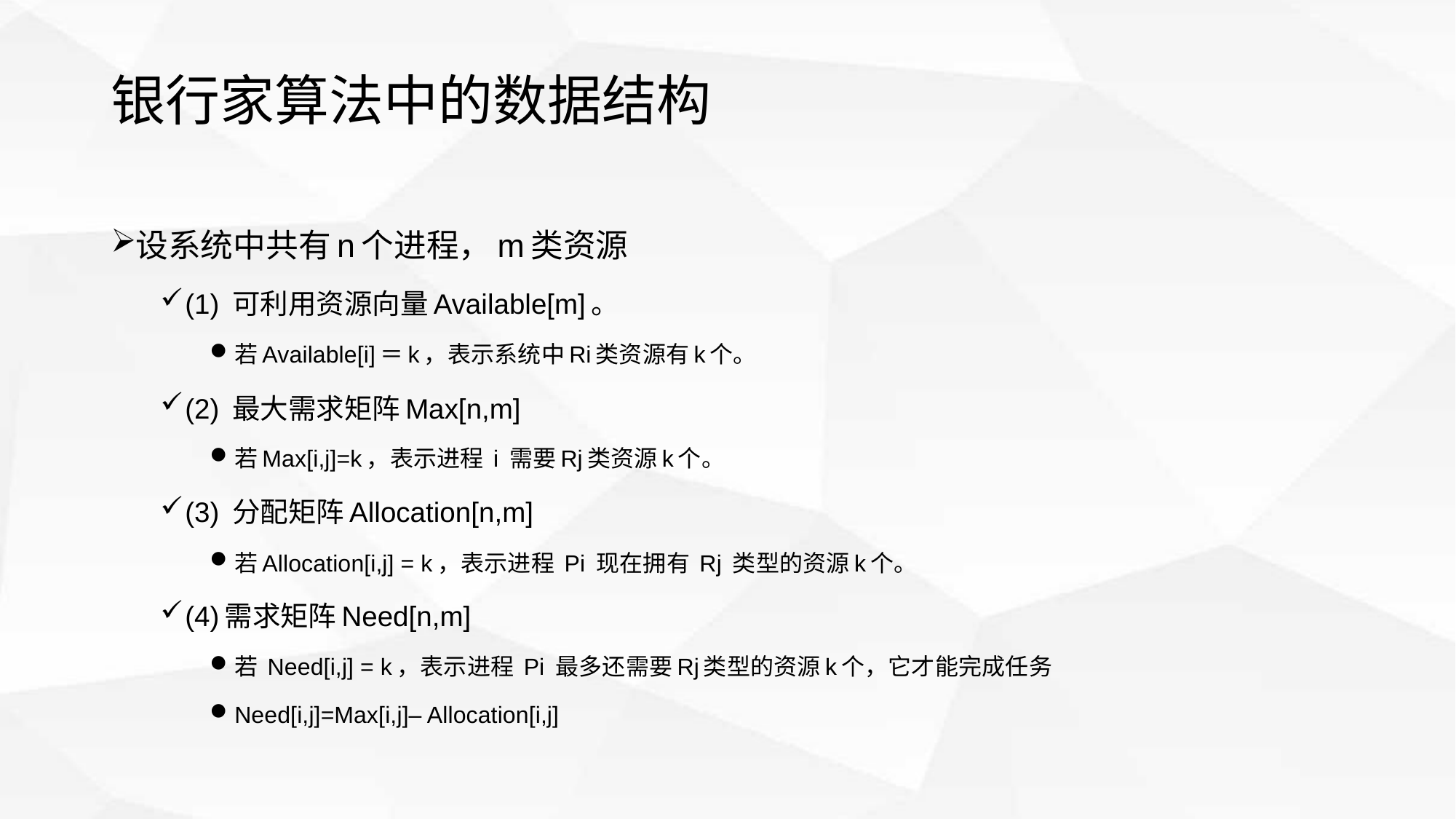

# 银行家算法中的数据结构
设系统中共有n个进程，m类资源
(1) 可利用资源向量Available[m]。
若Available[i]＝k，表示系统中Ri类资源有k个。
(2) 最大需求矩阵Max[n,m]
若Max[i,j]=k，表示进程 i 需要Rj类资源k个。
(3) 分配矩阵Allocation[n,m]
若Allocation[i,j] = k，表示进程 Pi 现在拥有 Rj 类型的资源k个。
(4)需求矩阵Need[n,m]
若 Need[i,j] = k，表示进程 Pi 最多还需要Rj类型的资源k个，它才能完成任务
Need[i,j]=Max[i,j]– Allocation[i,j]